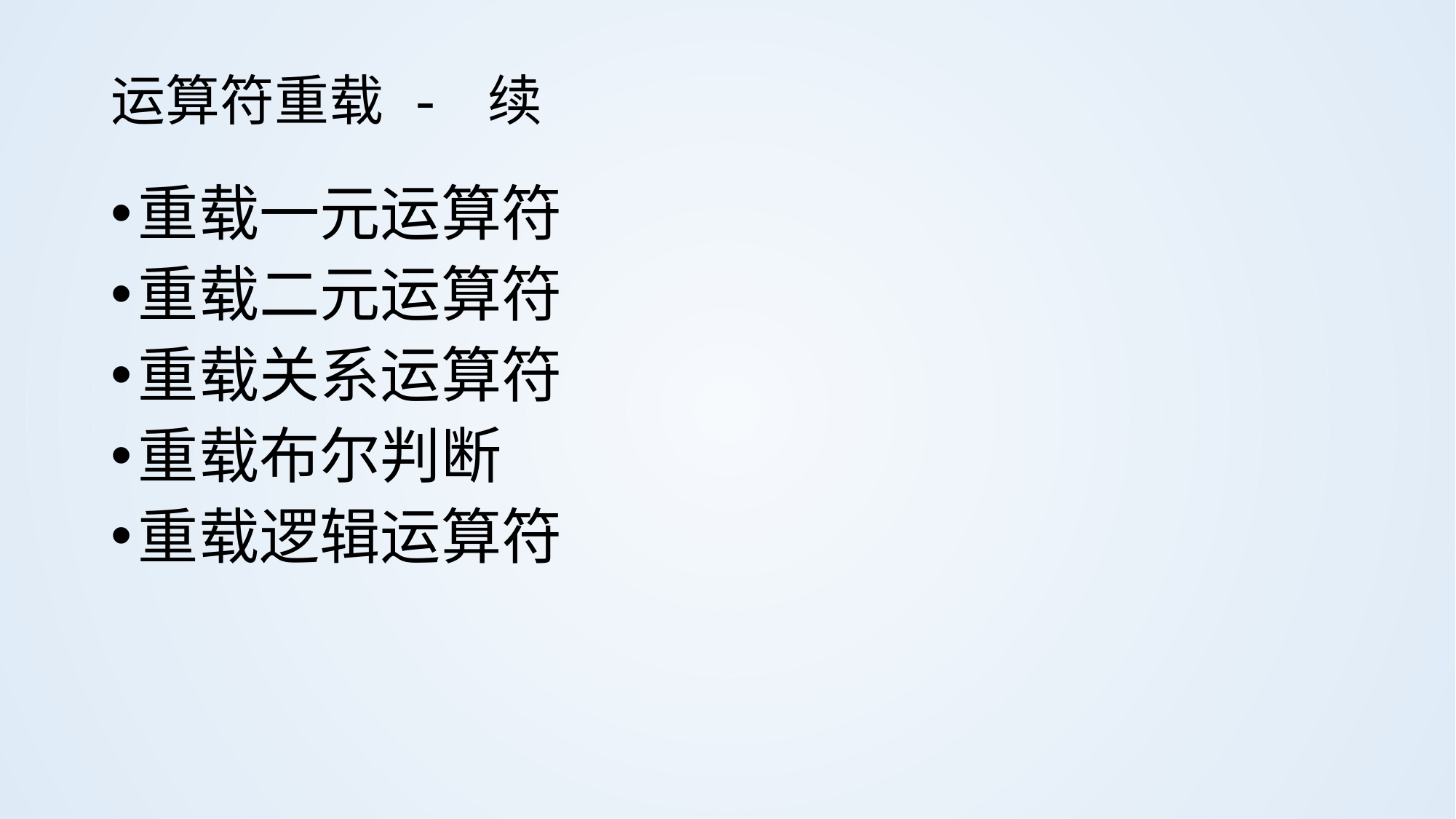

# 运算符重载 - 续
重载一元运算符
重载二元运算符
重载关系运算符
重载布尔判断
重载逻辑运算符